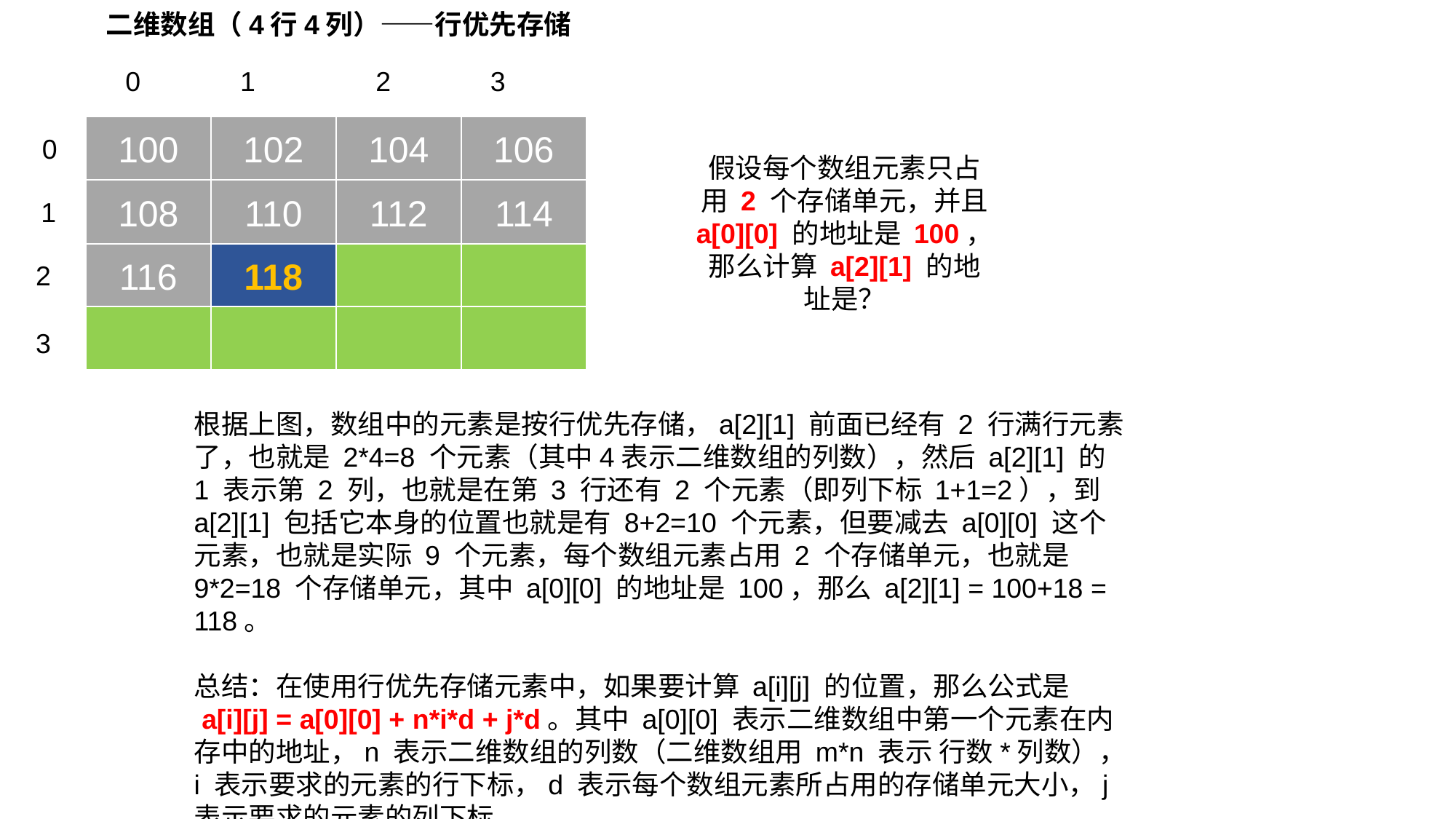

二维数组（4行4列）——行优先存储
0
1
2
3
100
102
104
106
0
假设每个数组元素只占用 2 个存储单元，并且 a[0][0] 的地址是 100，那么计算 a[2][1] 的地址是？
108
110
112
114
1
116
118

2

3
根据上图，数组中的元素是按行优先存储，a[2][1] 前面已经有 2 行满行元素了，也就是 2*4=8 个元素（其中4表示二维数组的列数），然后 a[2][1] 的 1 表示第 2 列，也就是在第 3 行还有 2 个元素（即列下标 1+1=2），到 a[2][1] 包括它本身的位置也就是有 8+2=10 个元素，但要减去 a[0][0] 这个元素，也就是实际 9 个元素，每个数组元素占用 2 个存储单元，也就是 9*2=18 个存储单元，其中 a[0][0] 的地址是 100，那么 a[2][1] = 100+18 = 118。

总结：在使用行优先存储元素中，如果要计算 a[i][j] 的位置，那么公式是
 a[i][j] = a[0][0] + n*i*d + j*d。其中 a[0][0] 表示二维数组中第一个元素在内存中的地址，n 表示二维数组的列数（二维数组用 m*n 表示 行数*列数），i 表示要求的元素的行下标，d 表示每个数组元素所占用的存储单元大小，j 表示要求的元素的列下标。